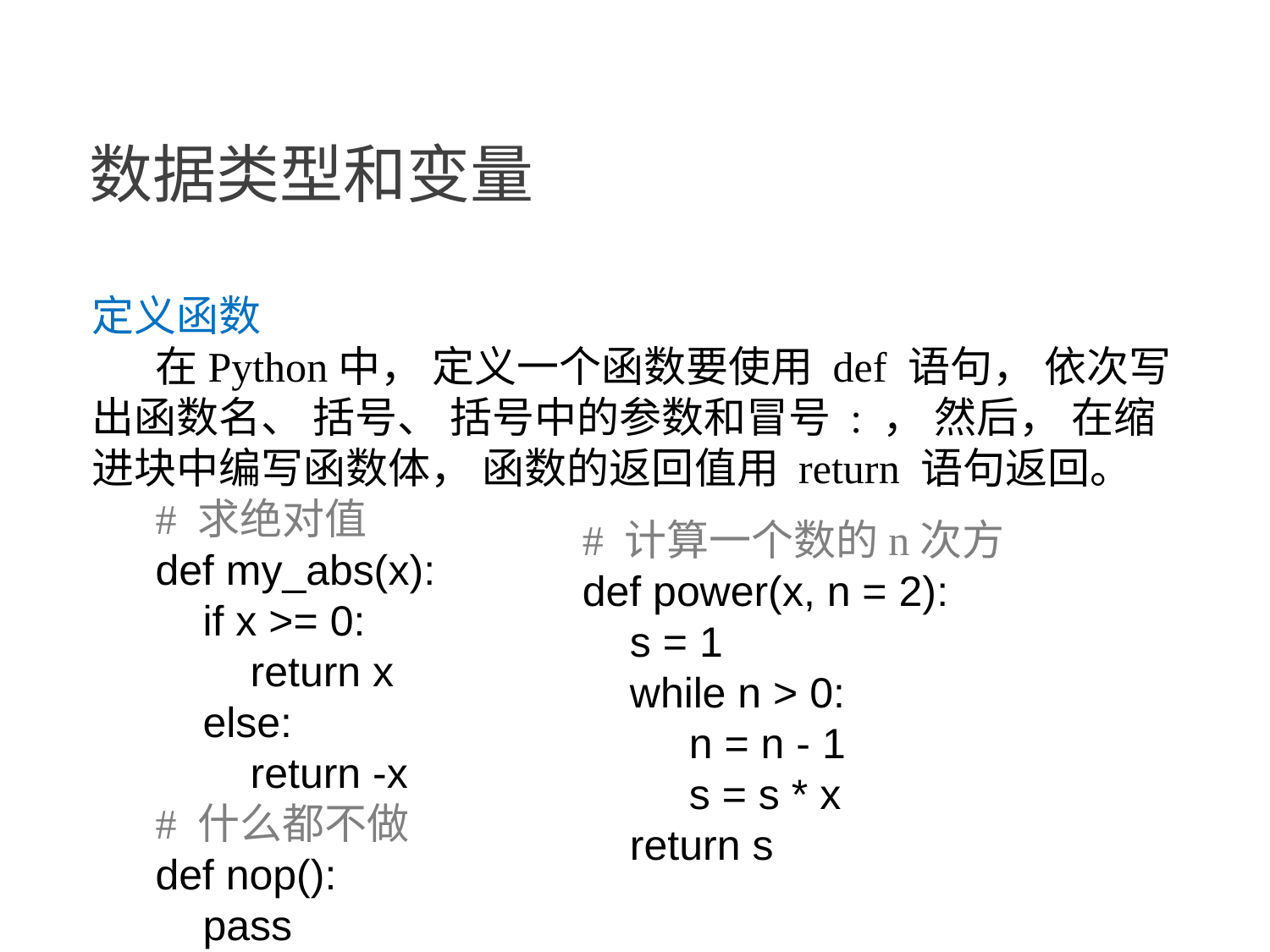

数据类型和变量
定义函数
在Python中， 定义一个函数要使用 def 语句， 依次写出函数名、 括号、 括号中的参数和冒号 : ， 然后， 在缩进块中编写函数体， 函数的返回值用 return 语句返回。
# 求绝对值
def my_abs(x):
    if x >= 0:
        return x
    else:
        return -x
# 什么都不做
def nop():
    pass
# 计算一个数的n次方
def power(x, n = 2):
    s = 1
    while n > 0:
         n = n - 1
         s = s * x
    return s